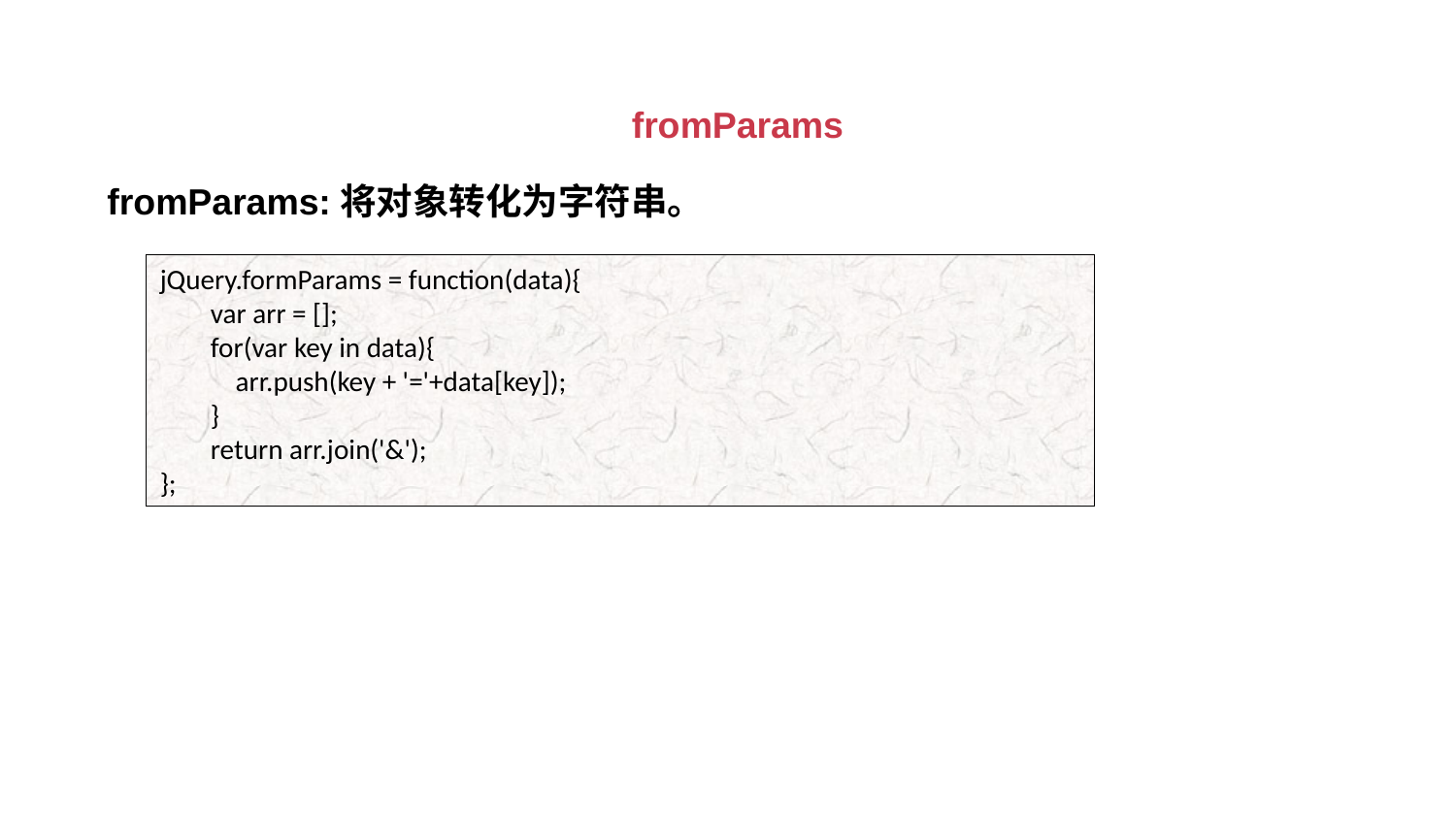

fromParams
fromParams:将对象转化为字符串。
jQuery.formParams = function(data){
        var arr = [];
        for(var key in data){
            arr.push(key + '='+data[key]);
        }
        return arr.join('&');
};